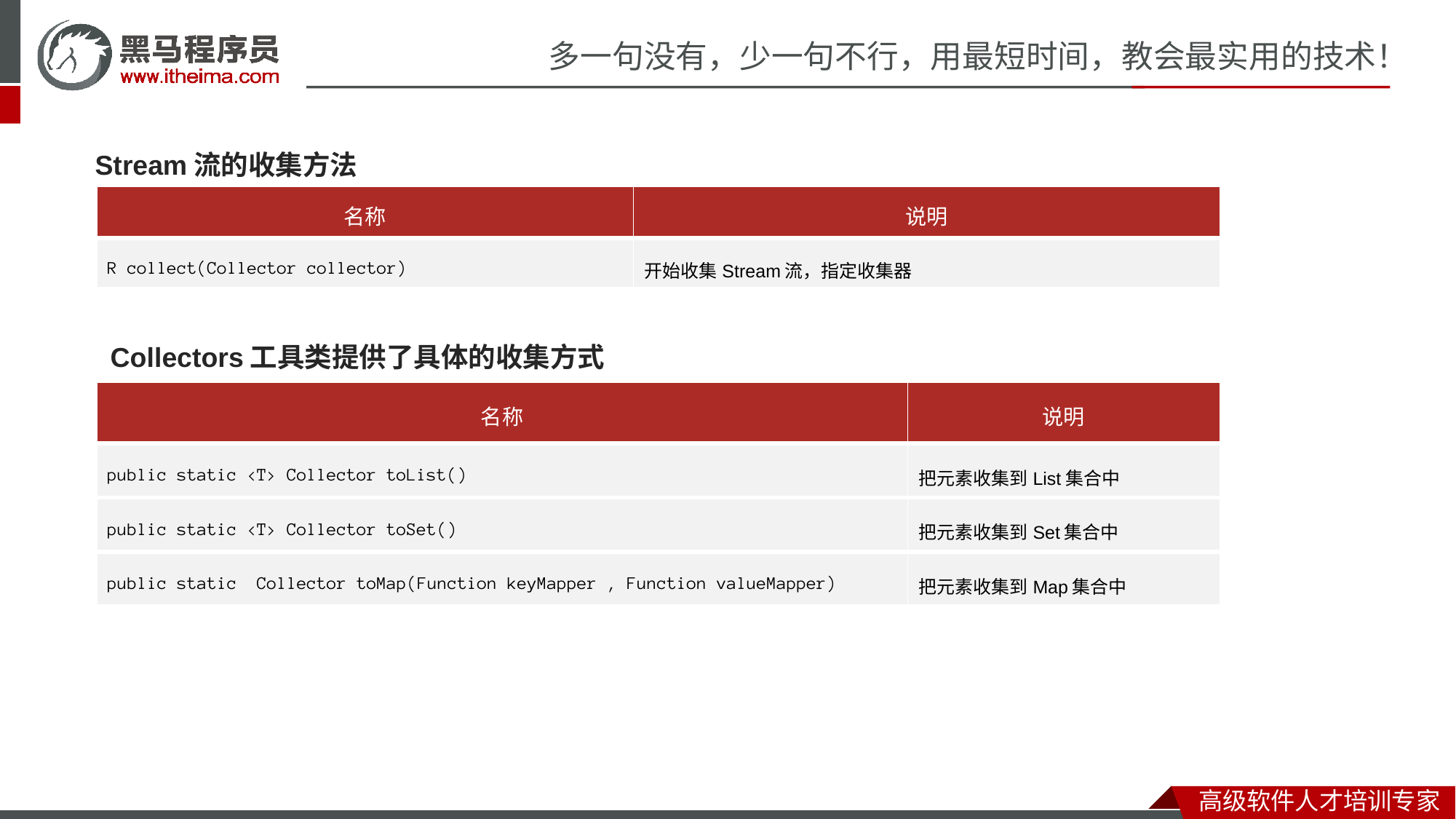

Stream流的收集方法

| 名称 | 说明 |
| --- | --- |
| R collect​(Collector collector) | 开始收集Stream流，指定收集器 |
Collectors工具类提供了具体的收集方式
| 名称 | 说明 |
| --- | --- |
| public static <T> Collector toList​() | 把元素收集到List集合中 |
| public static <T> Collector toSet​() | 把元素收集到Set集合中 |
| public static Collector toMap​(Function keyMapper , Function valueMapper) | 把元素收集到Map集合中 |